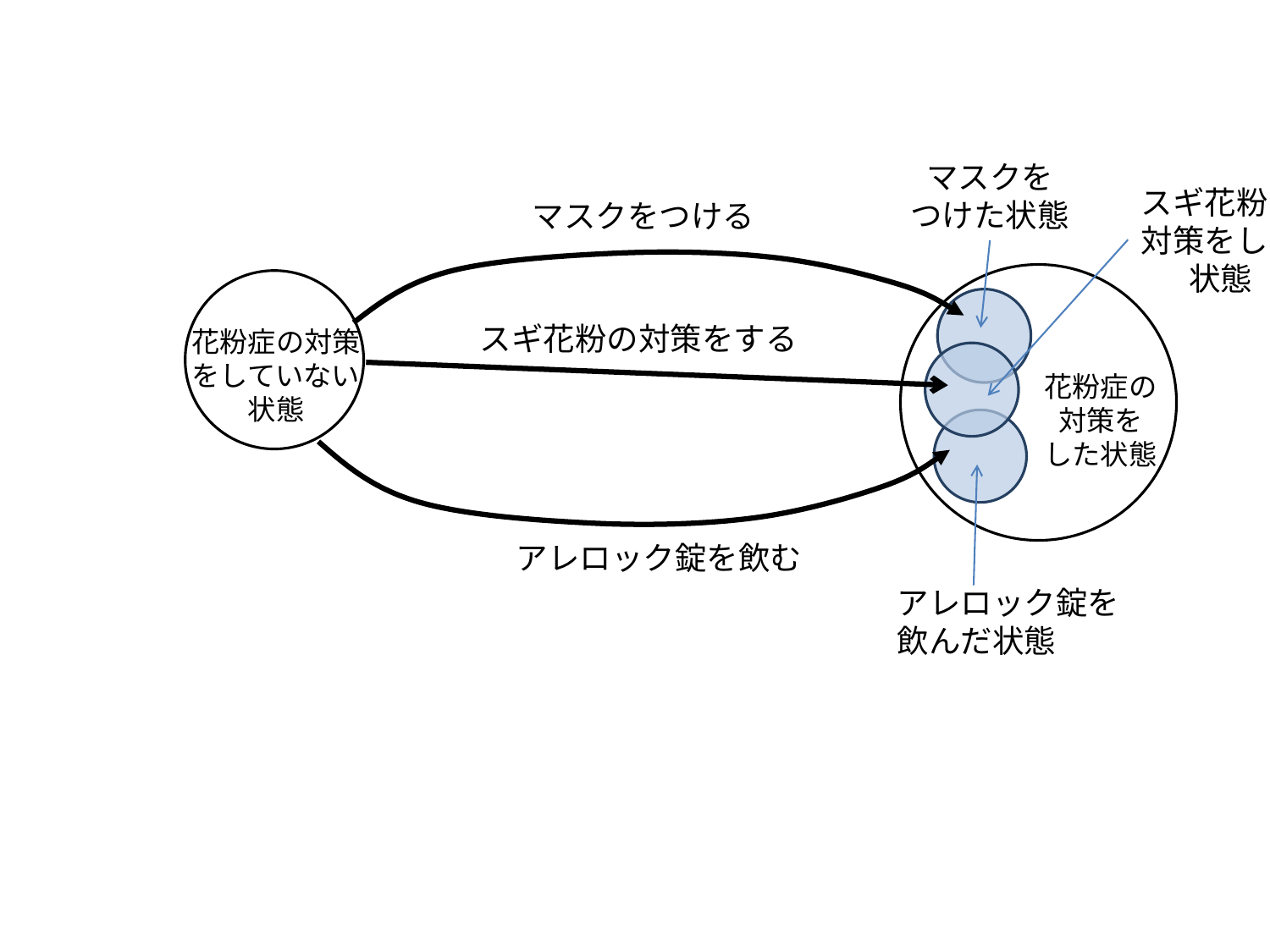

マスクを
つけた状態
スギ花粉の
対策をした状態
マスクをつける

スギ花粉の対策をする
花粉症の対策
をしていない
状態

花粉症の
対策を
した状態

アレロック錠を飲む
アレロック錠を飲んだ状態